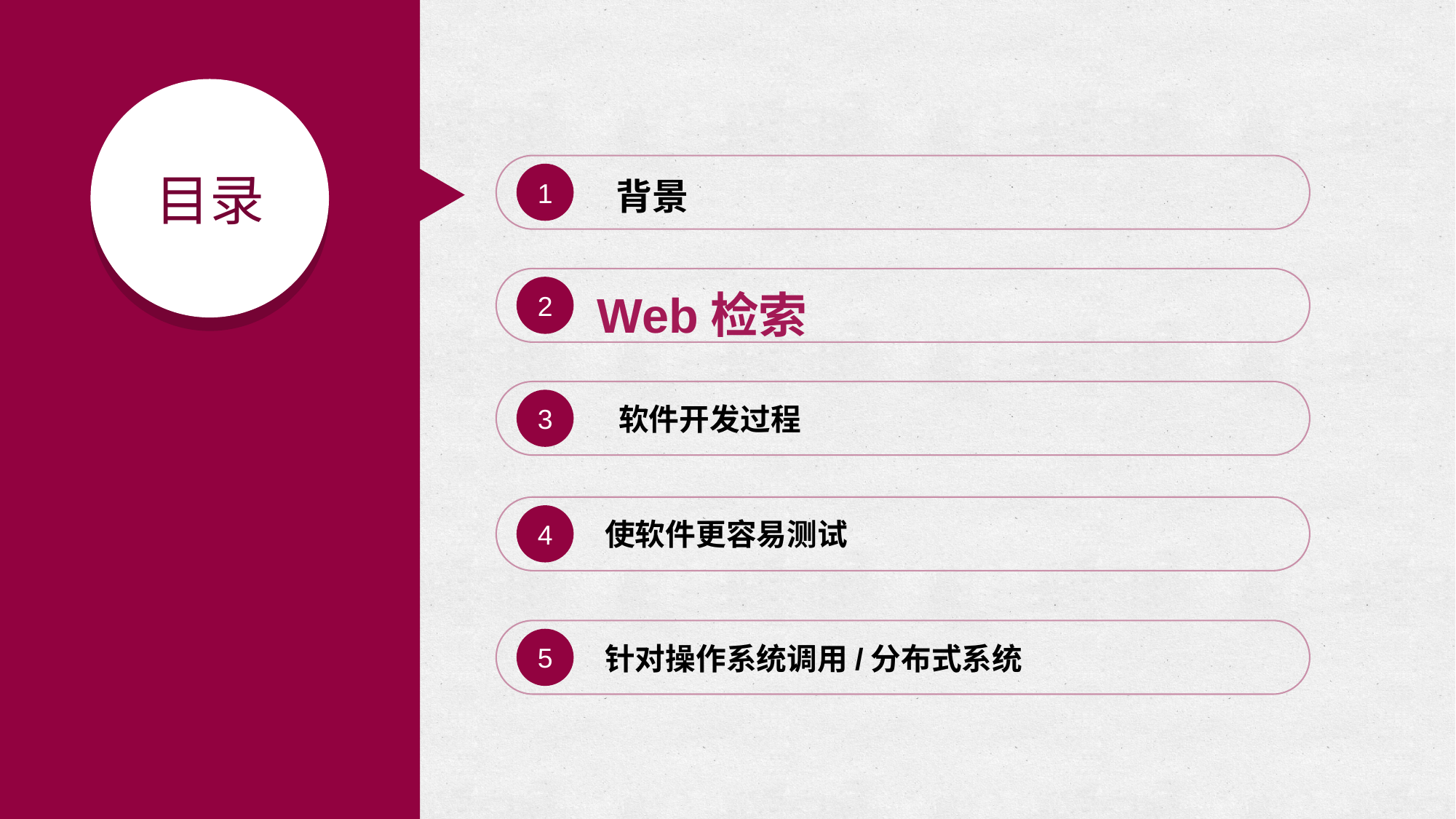

目录
LOGO

1

背景

2
Web检索

3
 软件开发过程

4
使软件更容易测试

5
针对操作系统调用/分布式系统